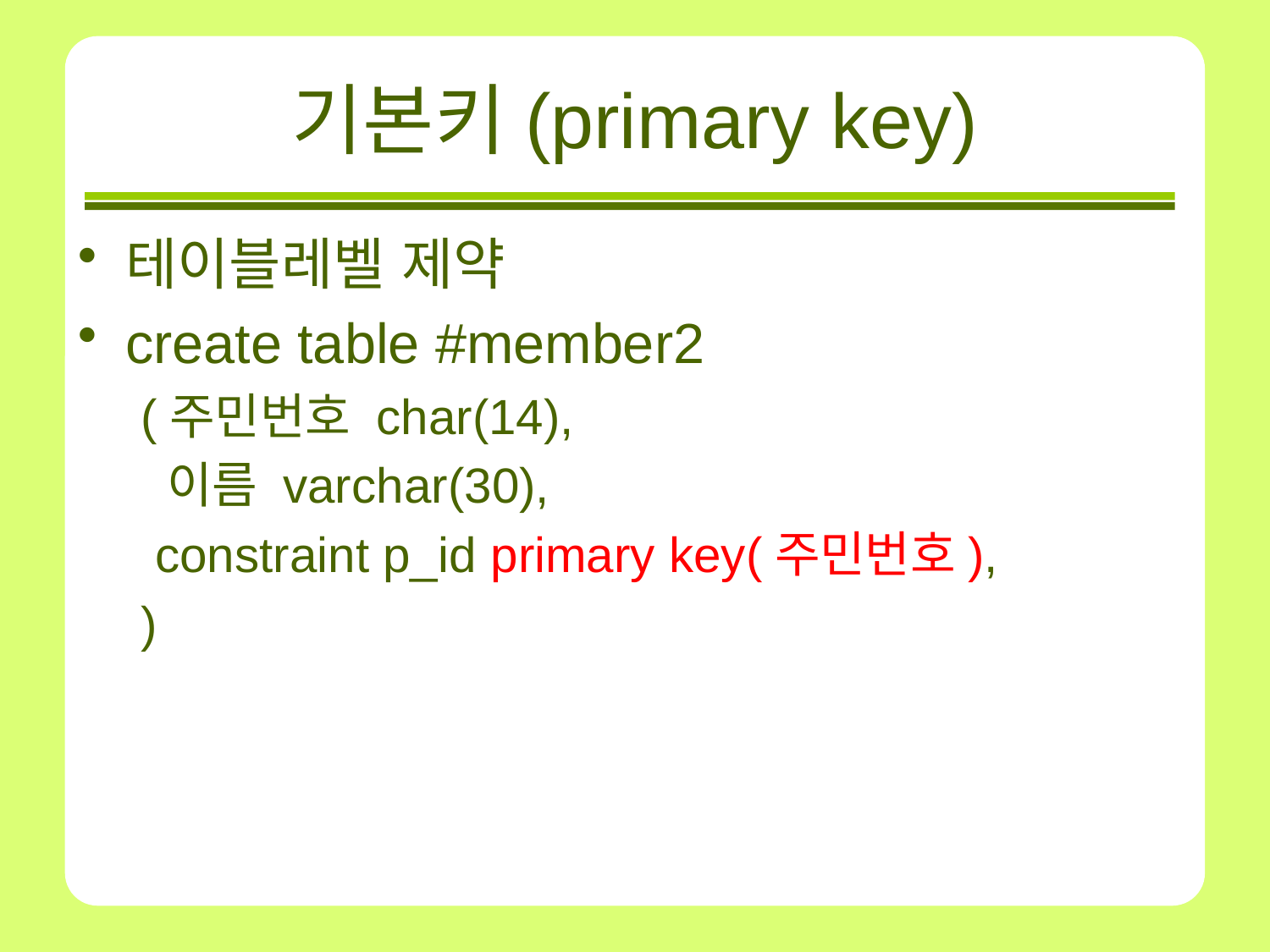

# 기본키(primary key)
테이블레벨 제약
create table #member2
(주민번호 char(14),
 이름 varchar(30),
 constraint p_id primary key(주민번호),
)